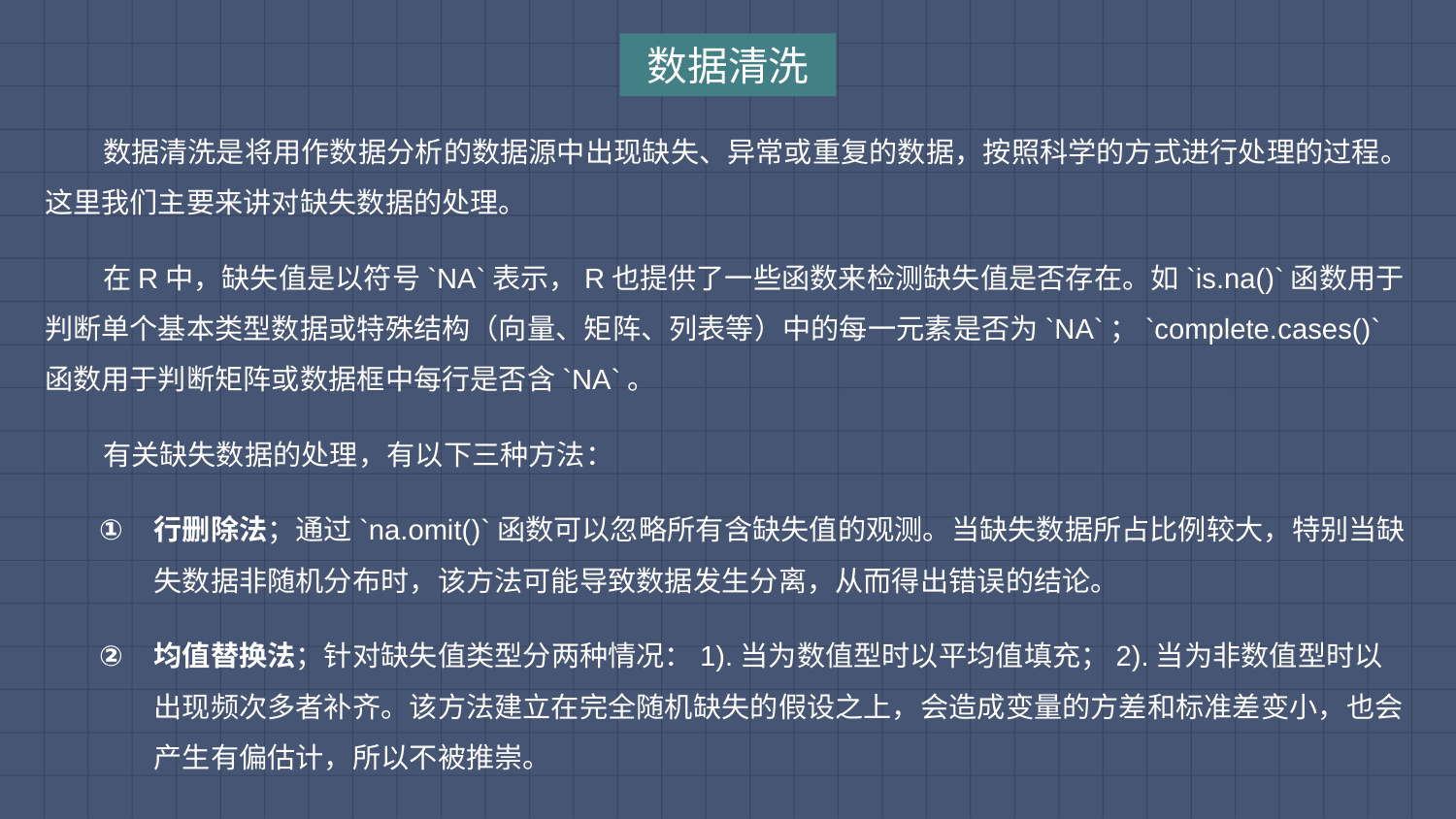

数据清洗
	数据清洗是将用作数据分析的数据源中出现缺失、异常或重复的数据，按照科学的方式进行处理的过程。这里我们主要来讲对缺失数据的处理。
	在R中，缺失值是以符号`NA`表示，R也提供了一些函数来检测缺失值是否存在。如`is.na()`函数用于判断单个基本类型数据或特殊结构（向量、矩阵、列表等）中的每一元素是否为`NA`；`complete.cases()`函数用于判断矩阵或数据框中每行是否含`NA`。
	有关缺失数据的处理，有以下三种方法：
行删除法；通过`na.omit()`函数可以忽略所有含缺失值的观测。当缺失数据所占比例较大，特别当缺失数据非随机分布时，该方法可能导致数据发生分离，从而得出错误的结论。
均值替换法；针对缺失值类型分两种情况：1).当为数值型时以平均值填充；2).当为非数值型时以出现频次多者补齐。该方法建立在完全随机缺失的假设之上，会造成变量的方差和标准差变小，也会产生有偏估计，所以不被推崇。